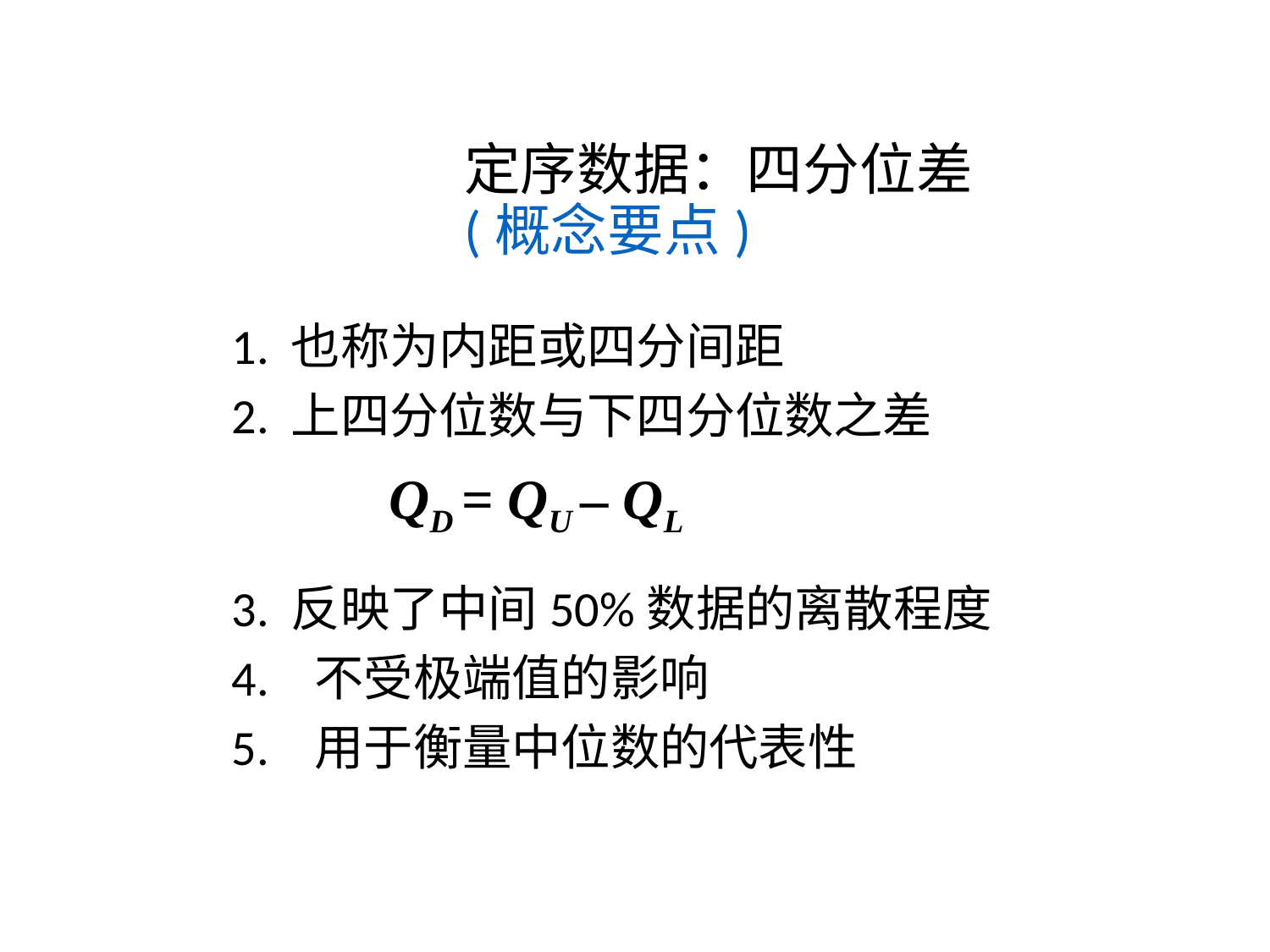

# 定序数据：四分位差 (概念要点)
1.	也称为内距或四分间距
2.	上四分位数与下四分位数之差
              QD = QU – QL

3.	反映了中间50%数据的离散程度
4.   不受极端值的影响
5.   用于衡量中位数的代表性